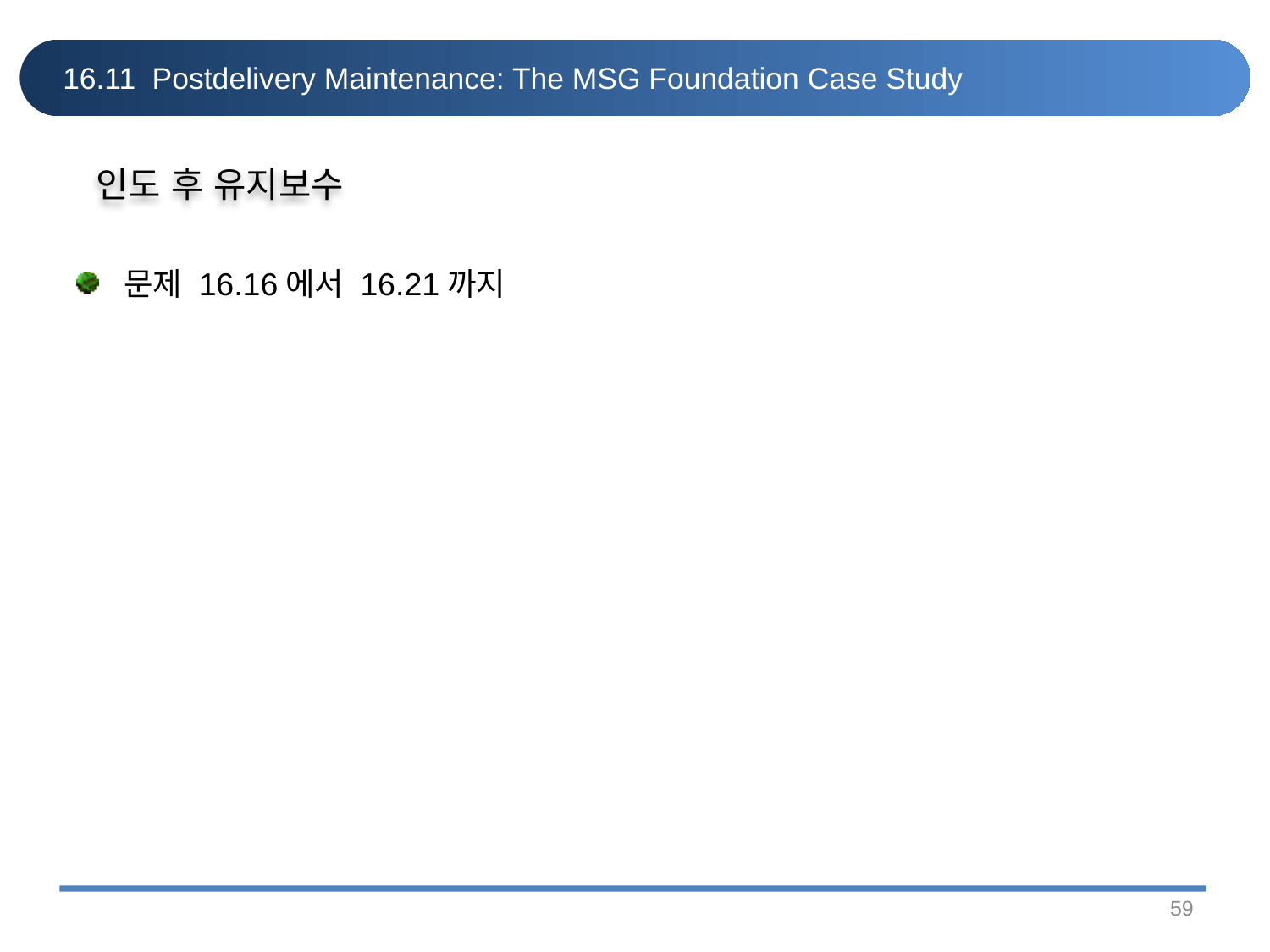

# 16.11  Postdelivery Maintenance: The MSG Foundation Case Study
인도 후 유지보수
문제 16.16에서 16.21까지

59